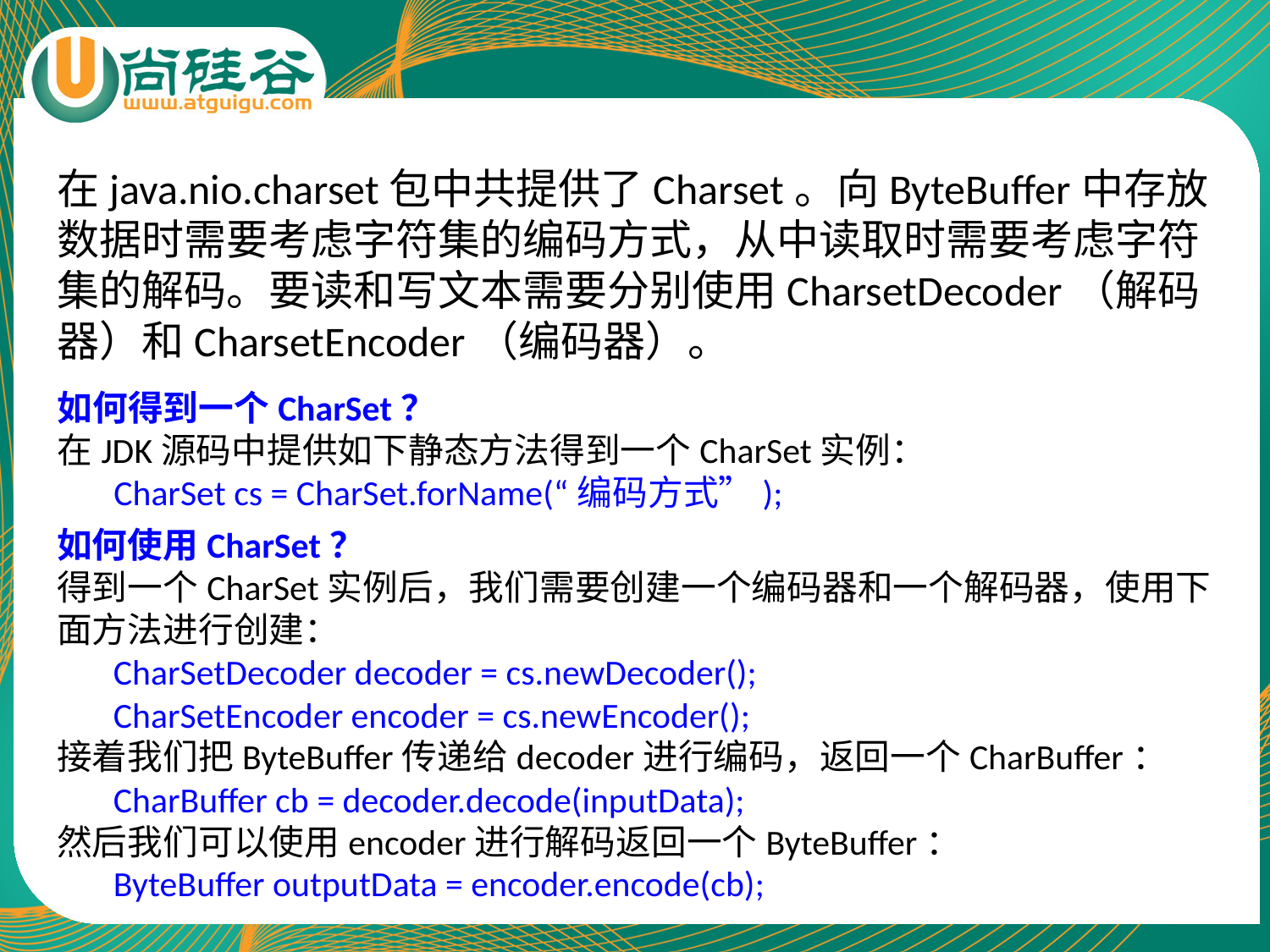

在java.nio.charset包中共提供了Charset。向ByteBuffer中存放数据时需要考虑字符集的编码方式，从中读取时需要考虑字符集的解码。要读和写文本需要分别使用CharsetDecoder（解码器）和CharsetEncoder（编码器）。
如何得到一个CharSet？
在JDK源码中提供如下静态方法得到一个CharSet实例：
       CharSet cs = CharSet.forName(“编码方式”);
如何使用CharSet？
得到一个CharSet实例后，我们需要创建一个编码器和一个解码器，使用下面方法进行创建：
       CharSetDecoder decoder = cs.newDecoder();
       CharSetEncoder encoder = cs.newEncoder();
接着我们把ByteBuffer传递给decoder进行编码，返回一个CharBuffer：
       CharBuffer cb = decoder.decode(inputData);
然后我们可以使用encoder进行解码返回一个ByteBuffer：
       ByteBuffer outputData = encoder.encode(cb);